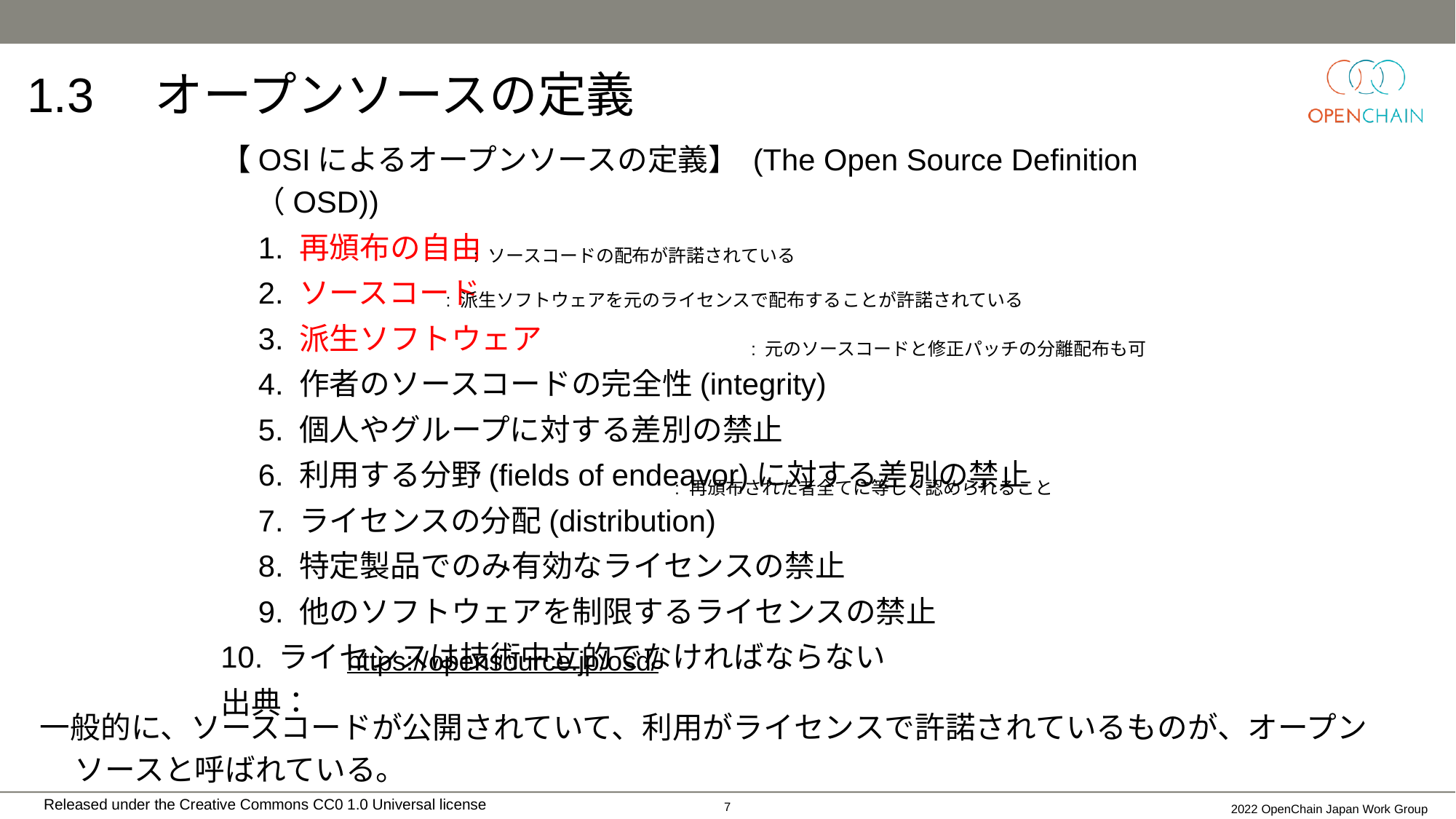

# 1.3　オープンソースの定義
【OSIによるオープンソースの定義】 (The Open Source Definition（OSD))
　1. 再頒布の自由
　2. ソースコード
　3. 派生ソフトウェア
　4. 作者のソースコードの完全性(integrity)
　5. 個人やグループに対する差別の禁止
　6. 利用する分野(fields of endeavor)に対する差別の禁止
　7. ライセンスの分配(distribution)
　8. 特定製品でのみ有効なライセンスの禁止
　9. 他のソフトウェアを制限するライセンスの禁止
10. ライセンスは技術中立的でなければならない
出典：

: ソースコードの配布が許諾されている
: 派生ソフトウェアを元のライセンスで配布することが許諾されている
: 元のソースコードと修正パッチの分離配布も可
: 再頒布された者全てに等しく認められること
https://opensource.jp/osd/
一般的に、ソースコードが公開されていて、利用がライセンスで許諾されているものが、オープンソースと呼ばれている。

7